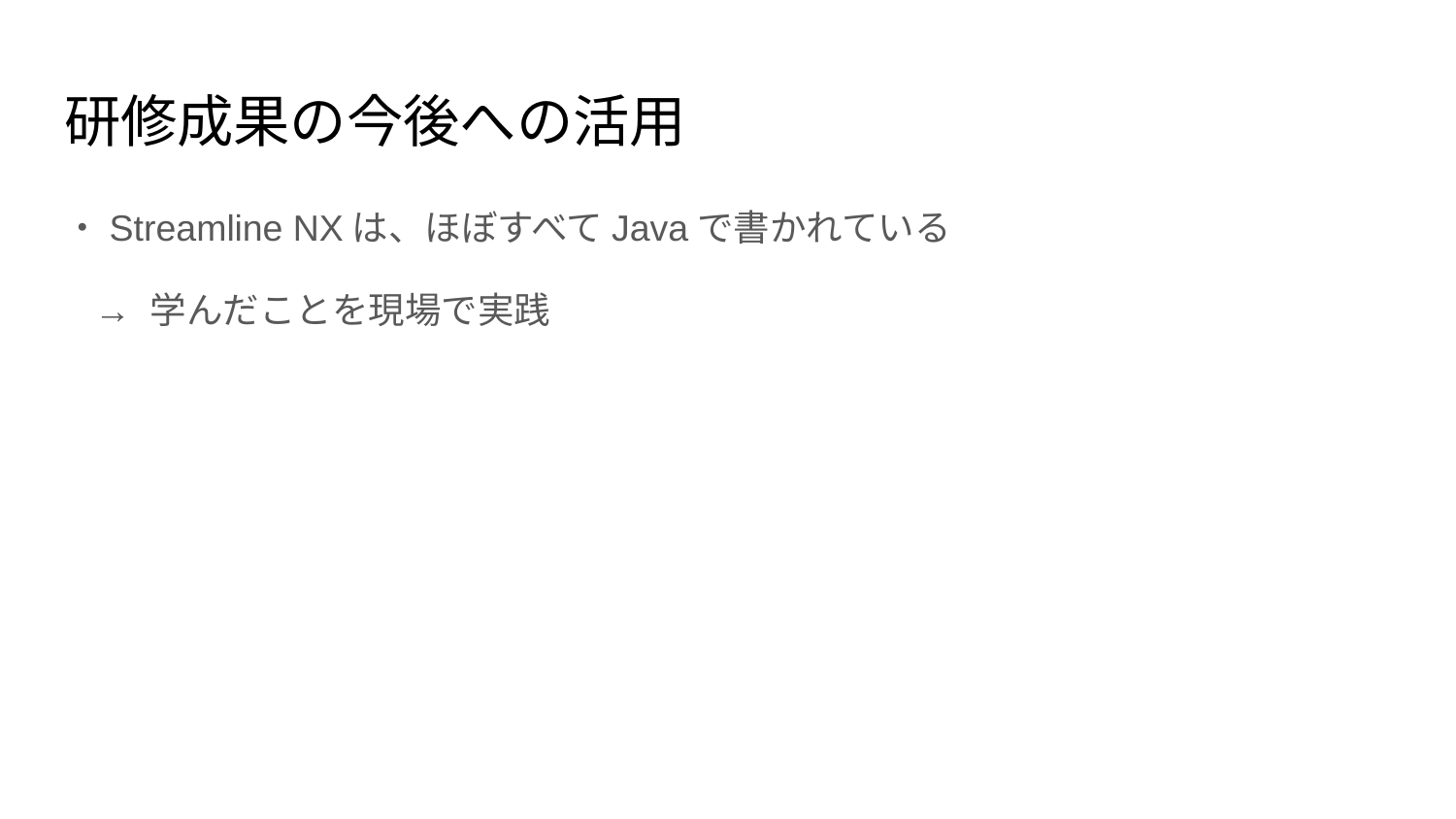

# 研修成果の今後への活用
・Streamline NXは、ほぼすべてJavaで書かれている
   → 学んだことを現場で実践